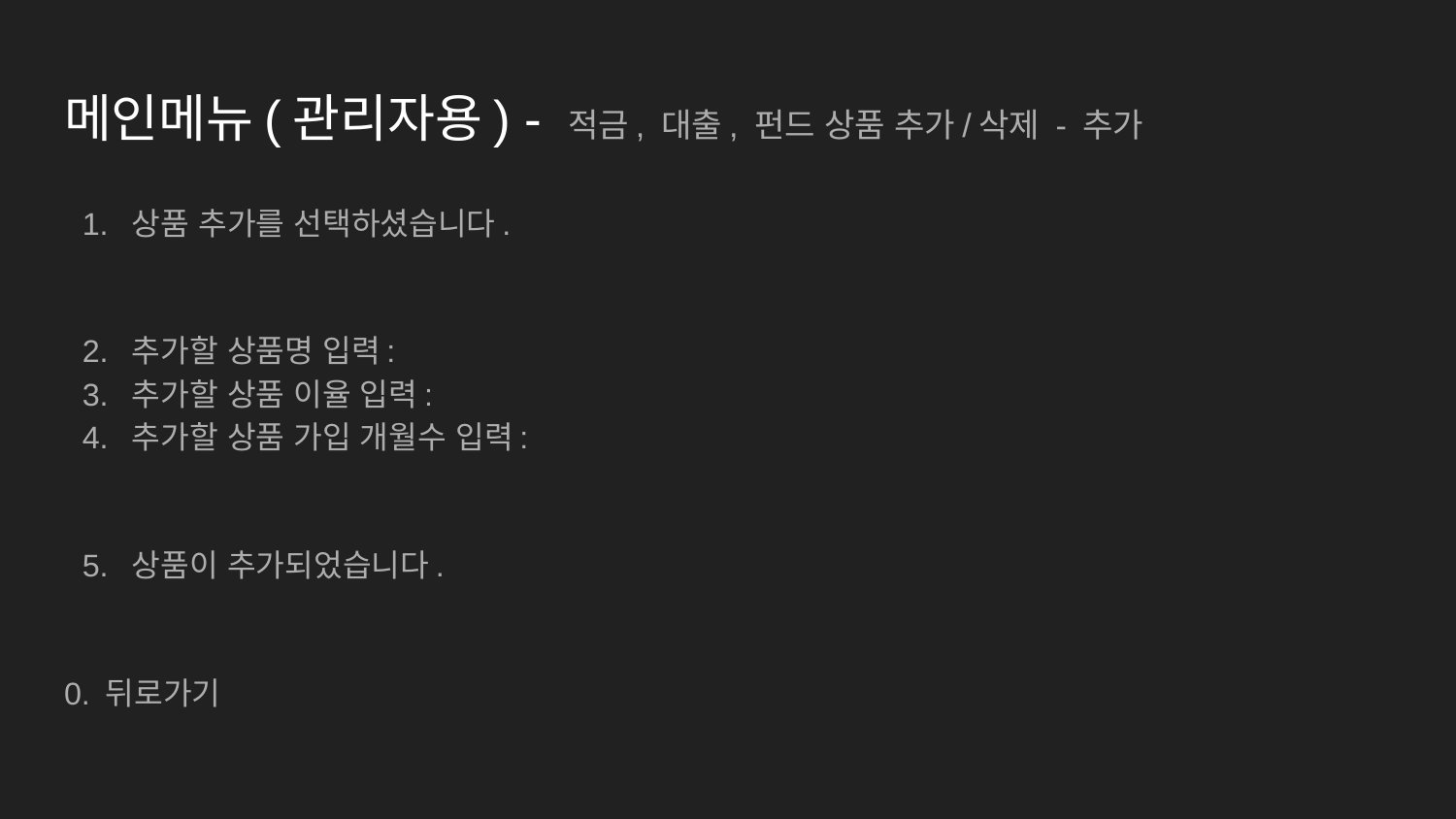

# 메인메뉴(관리자용) - 적금, 대출, 펀드 상품 추가/삭제 - 추가

상품 추가를 선택하셨습니다.

추가할 상품명 입력:
추가할 상품 이율 입력:
추가할 상품 가입 개월수 입력:

상품이 추가되었습니다.

0. 뒤로가기